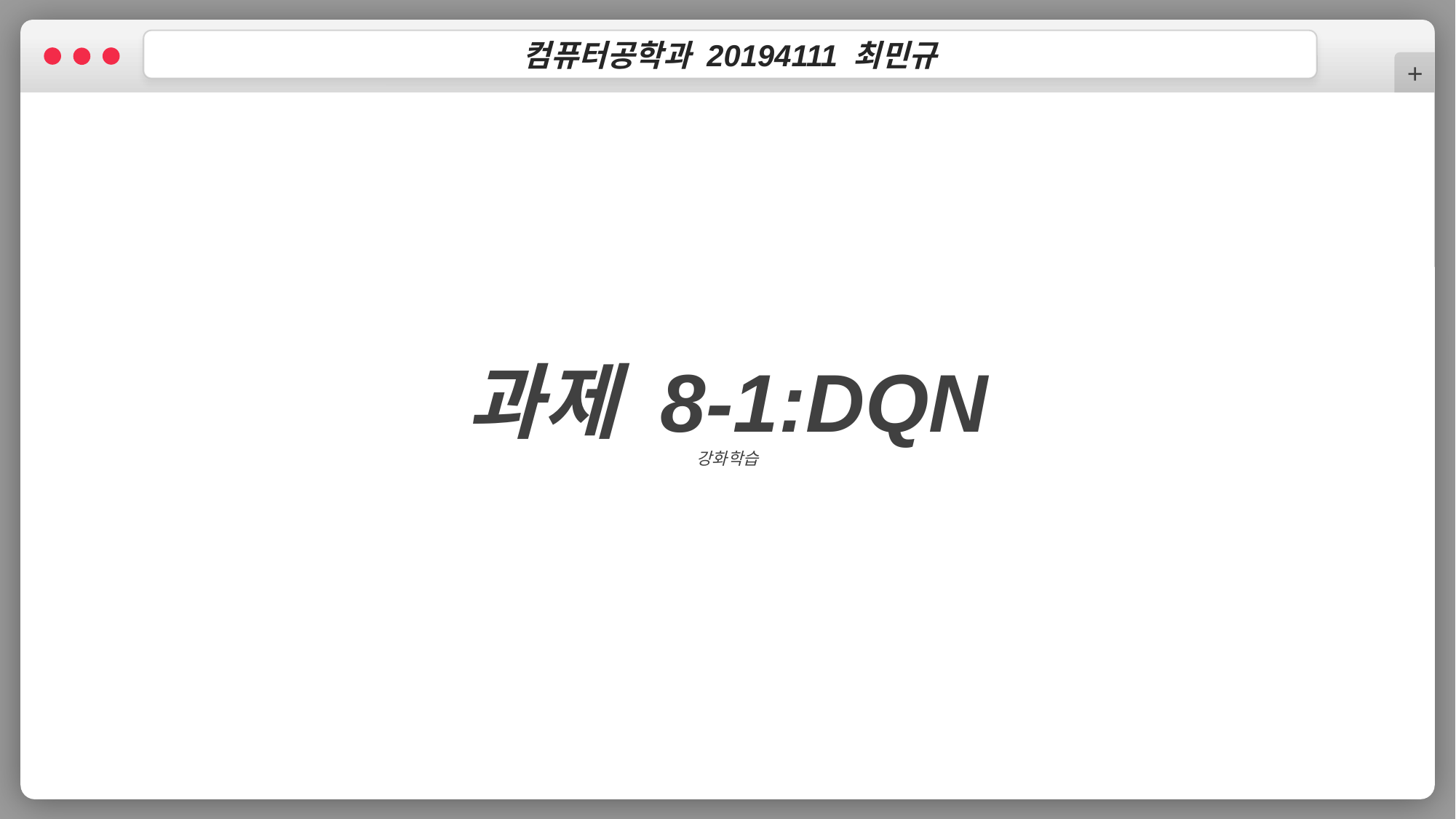

컴퓨터공학과 20194111 최민규

+
과제 8-1:DQN
강화학습